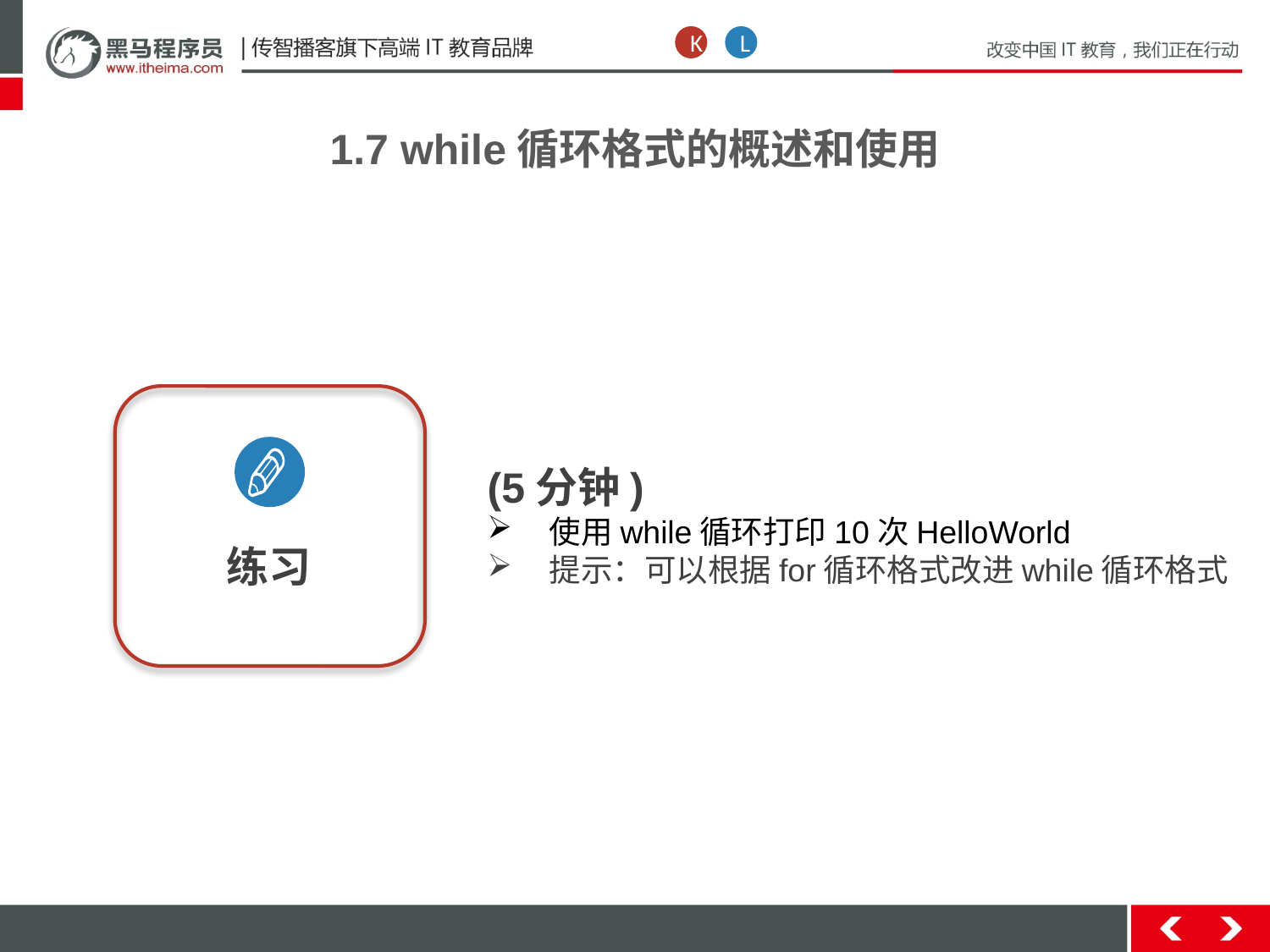

K
L
1.7 while循环格式的概述和使用

练习
(5分钟)
  使用while循环打印10次HelloWorld
  提示：可以根据for循环格式改进while循环格式